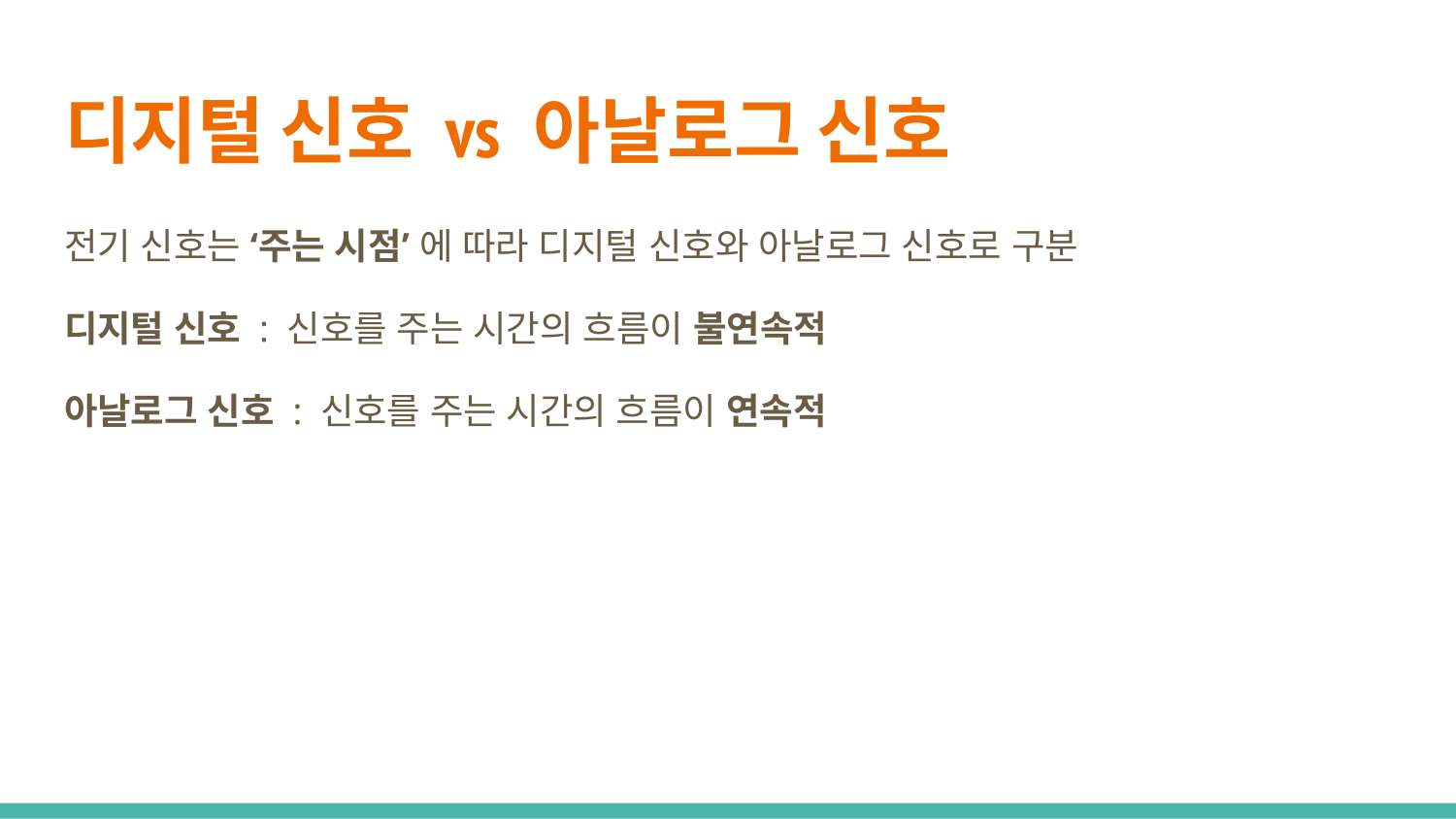

# 디지털 신호 vs 아날로그 신호
전기 신호는 ‘주는 시점’ 에 따라 디지털 신호와 아날로그 신호로 구분
디지털 신호 : 신호를 주는 시간의 흐름이 불연속적
아날로그 신호 : 신호를 주는 시간의 흐름이 연속적